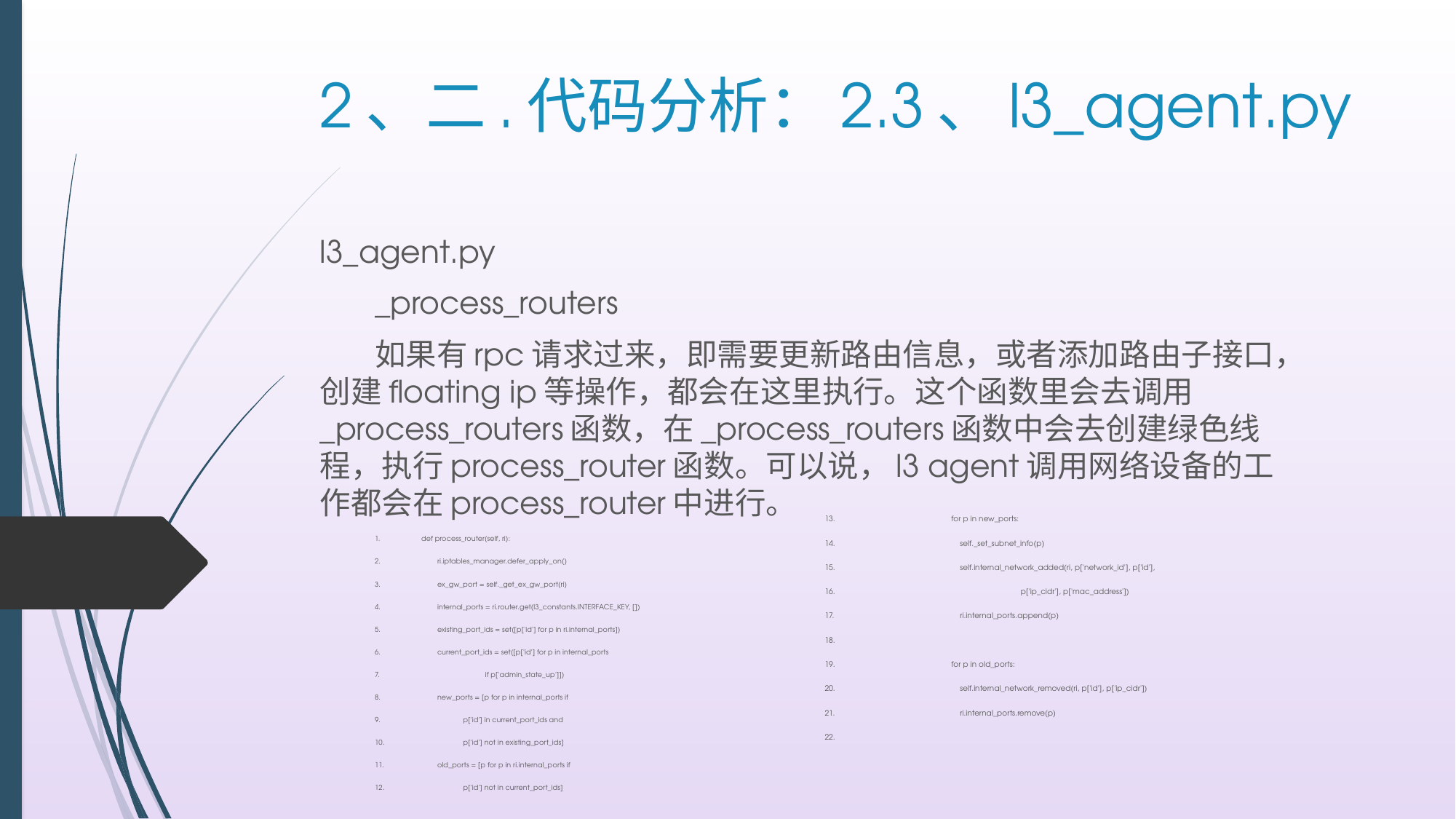

# 2、二.代码分析：2.3、l3_agent.py
l3_agent.py
_process_routers
如果有rpc请求过来，即需要更新路由信息，或者添加路由子接口，创建floating ip等操作，都会在这里执行。这个函数里会去调用_process_routers函数，在_process_routers函数中会去创建绿色线程，执行process_router函数。可以说，l3 agent调用网络设备的工作都会在process_router中进行。
1.	def process_router(self, ri):
2.	        ri.iptables_manager.defer_apply_on()
3.	        ex_gw_port = self._get_ex_gw_port(ri)
4.	        internal_ports = ri.router.get(l3_constants.INTERFACE_KEY, [])
5.	        existing_port_ids = set([p['id'] for p in ri.internal_ports])
6.	        current_port_ids = set([p['id'] for p in internal_ports
7.	                                if p['admin_state_up']])
8.	        new_ports = [p for p in internal_ports if
9.	                     p['id'] in current_port_ids and
10.	                     p['id'] not in existing_port_ids]
11.	        old_ports = [p for p in ri.internal_ports if
12.	                     p['id'] not in current_port_ids]

13.	        for p in new_ports:
14.	            self._set_subnet_info(p)
15.	            self.internal_network_added(ri, p['network_id'], p['id'],
16.	                                        p['ip_cidr'], p['mac_address'])
17.	            ri.internal_ports.append(p)
18.
19.	        for p in old_ports:
20.	            self.internal_network_removed(ri, p['id'], p['ip_cidr'])
21.	            ri.internal_ports.remove(p)
22.